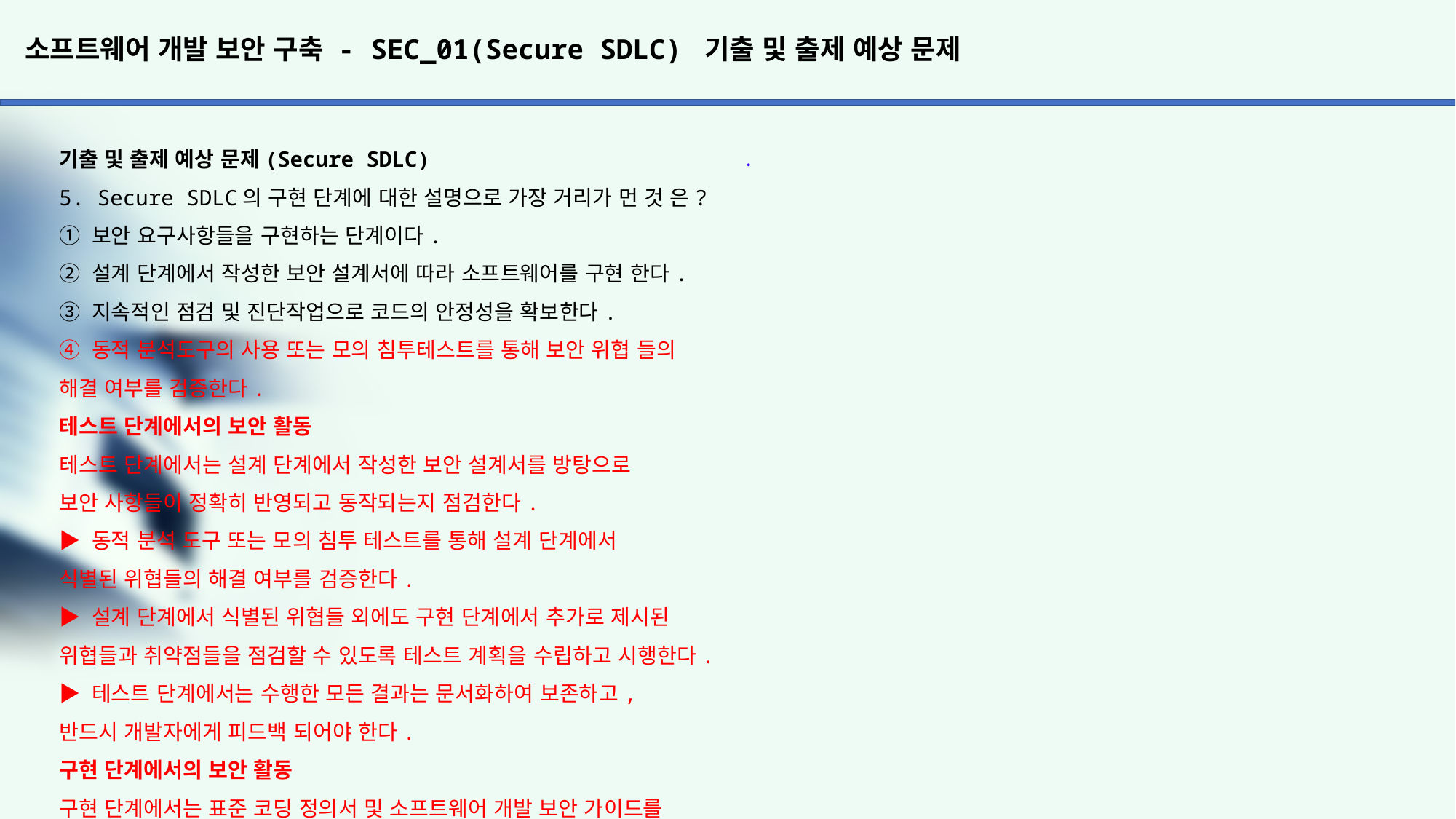

# 소프트웨어 개발 보안 구축 - SEC_01(Secure SDLC) 기출 및 출제 예상 문제
.
기출 및 출제 예상 문제(Secure SDLC)
5. Secure SDLC의 구현 단계에 대한 설명으로 가장 거리가 먼 것 은?
① 보안 요구사항들을 구현하는 단계이다.
② 설계 단계에서 작성한 보안 설계서에 따라 소프트웨어를 구현 한다.
③ 지속적인 점검 및 진단작업으로 코드의 안정성을 확보한다.
④ 동적 분석도구의 사용 또는 모의 침투테스트를 통해 보안 위협 들의 해결 여부를 검증한다.
테스트 단계에서의 보안 활동
테스트 단계에서는 설계 단계에서 작성한 보안 설계서를 방탕으로
보안 사항들이 정확히 반영되고 동작되는지 점검한다.
▶ 동적 분석 도구 또는 모의 침투 테스트를 통해 설계 단계에서
식별된 위협들의 해결 여부를 검증한다.
▶ 설계 단계에서 식별된 위협들 외에도 구현 단계에서 추가로 제시된 위협들과 취약점들을 점검할 수 있도록 테스트 계획을 수립하고 시행한다.
▶ 테스트 단계에서는 수행한 모든 결과는 문서화하여 보존하고,
반드시 개발자에게 피드백 되어야 한다.
구현 단계에서의 보안 활동
구현 단계에서는 표준 코딩 정의서 및 소프트웨어 개발 보안 가이드를 준수하며, 설계서에 따라 보안 요구사항들을 구현한다.
▶ 개발 과정 중에서 지속적인 단위 테스트를 통해 소프트웨어에 발생할 수 있는 보안 취약점을 최소화 해야 한다.
▶ 코드 점검 및 소스 코드 진단 작업을 통하여 소스 코드의 안정성을 확보해야 한다.
6. 시큐어 코딩(Secure Coding)에 대한 설명으로 가장 옳지 않은
것은?
① 소프트웨어 설계 시 보안 요소들을 고려하며 코딩하는 것을 말한다.
② 취약점을 유지 및 보수 단계가 아닌 개발 단계에서 대응하는 것이다.
③ 보안 약점을 사전에 대응하여 안전성과 신뢰성을 확보하기 위함이다.
④ 사내 보안 정책을 바탕으로 시큐어 코딩 가이드를 작성한 후 개발 참여자들에게 코딩 교육을 실시한다.
시큐어 코딩은 설계 단계가 아닌 본격적인 코딩이 수행되는 구현 단계에서 이루어진다.